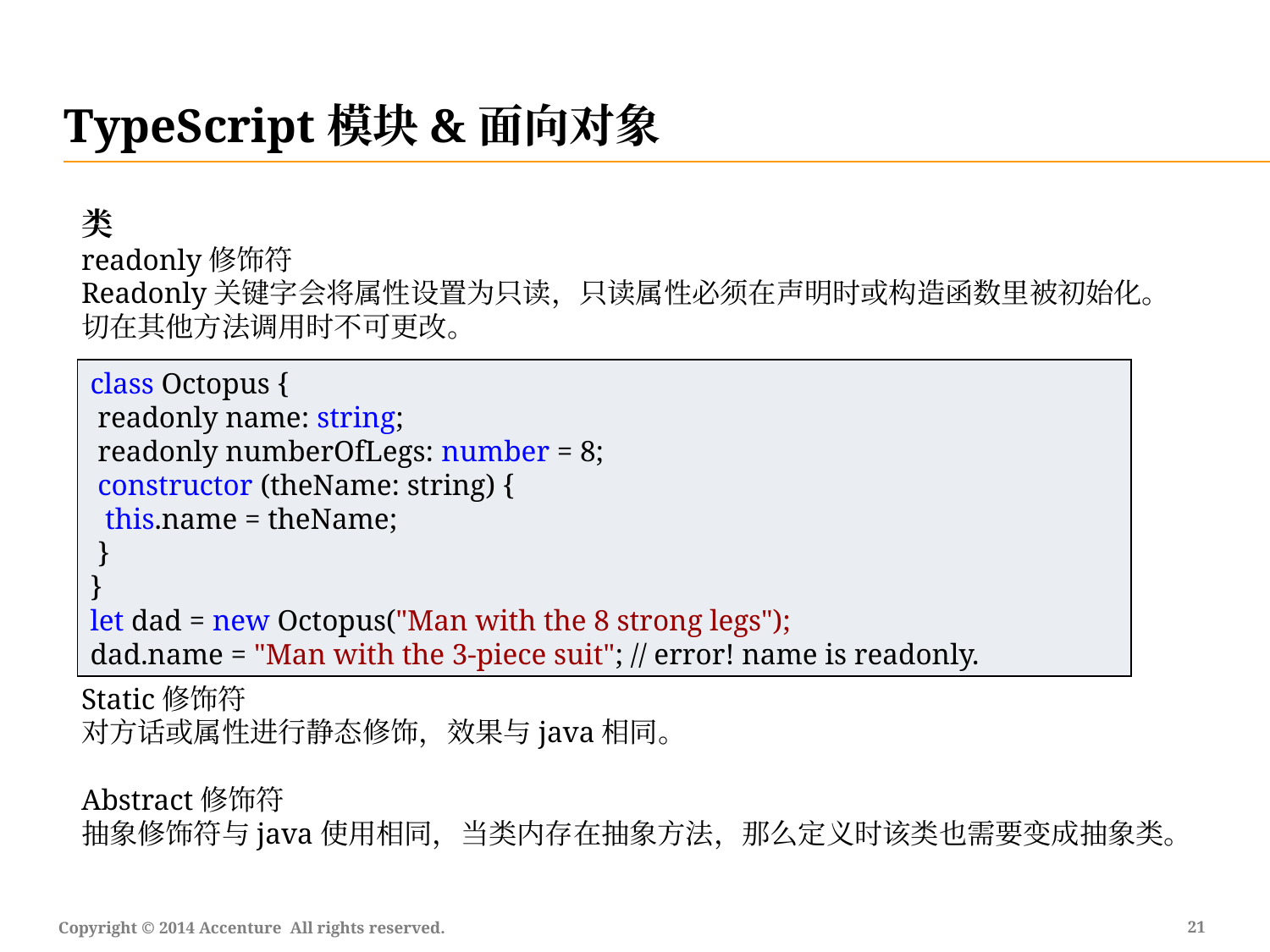

TypeScript模块&面向对象
类
readonly修饰符
Readonly关键字会将属性设置为只读，只读属性必须在声明时或构造函数里被初始化。切在其他方法调用时不可更改。

Static修饰符
对方话或属性进行静态修饰，效果与java相同。

Abstract修饰符
抽象修饰符与java使用相同，当类内存在抽象方法，那么定义时该类也需要变成抽象类。

class Octopus {
 readonly name: string;
 readonly numberOfLegs: number = 8;
 constructor (theName: string) {
  this.name = theName;
 }
}
let dad = new Octopus("Man with the 8 strong legs");
dad.name = "Man with the 3-piece suit"; // error! name is readonly.
21
Copyright © 2014 Accenture  All rights reserved.